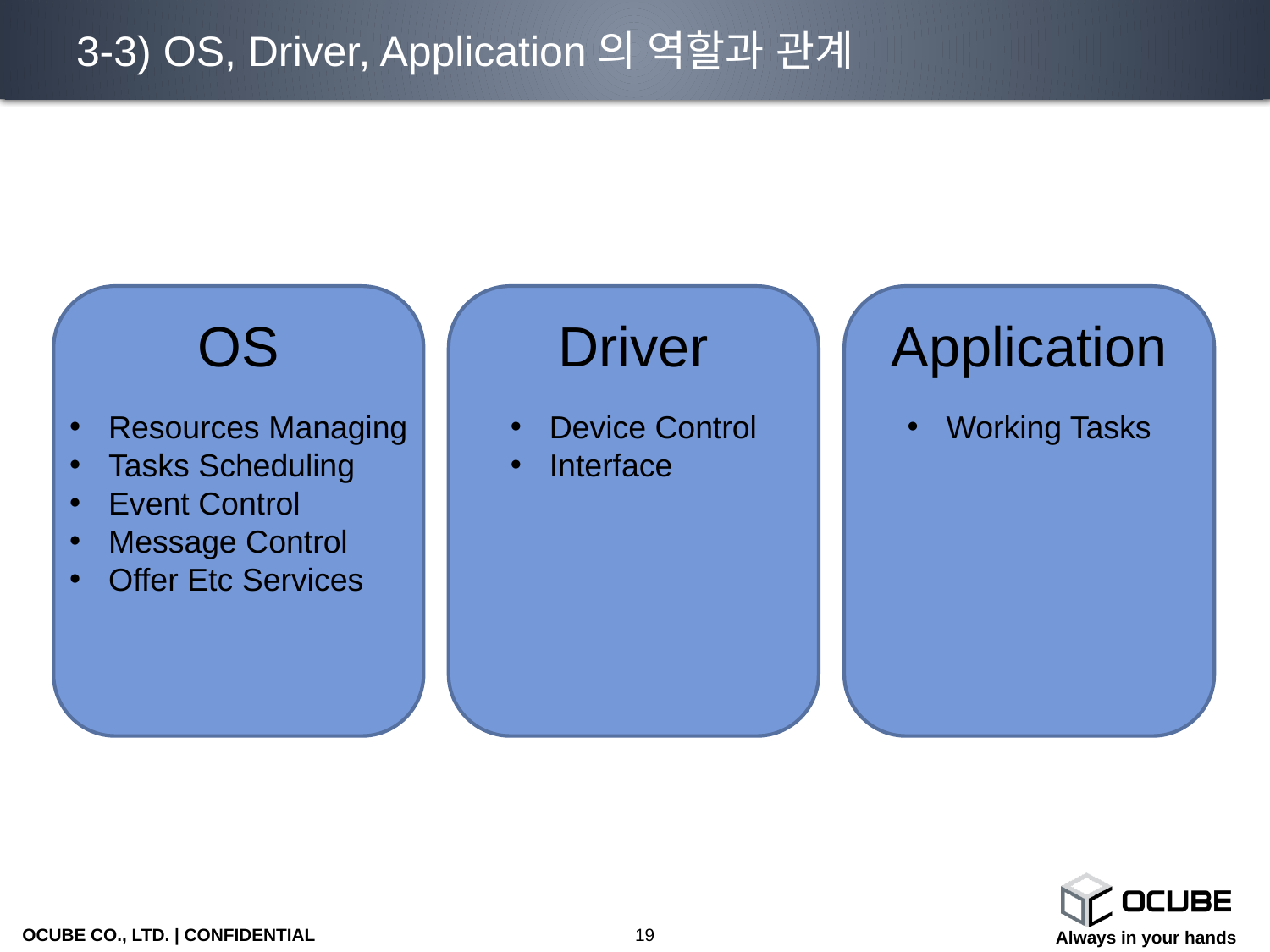

# 3-3) OS, Driver, Application의 역할과 관계
OS
Driver
Application
 Resources Managing
 Tasks Scheduling
 Event Control
 Message Control
 Offer Etc Services
 Device Control
 Interface
 Working Tasks